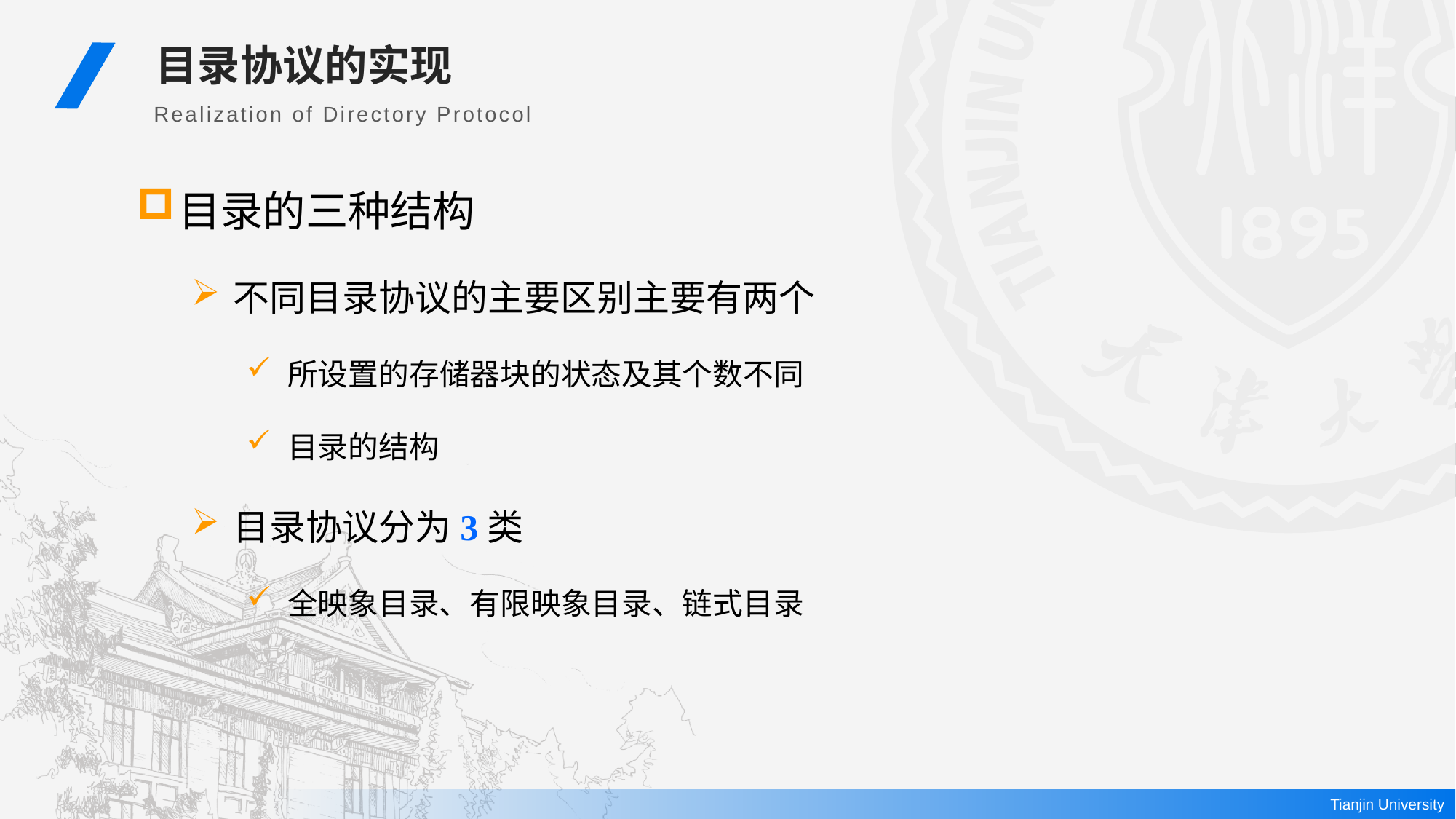

目录协议的实现
Realization of Directory Protocol
目录的三种结构
不同目录协议的主要区别主要有两个
所设置的存储器块的状态及其个数不同
目录的结构
目录协议分为3类
全映象目录、有限映象目录、链式目录